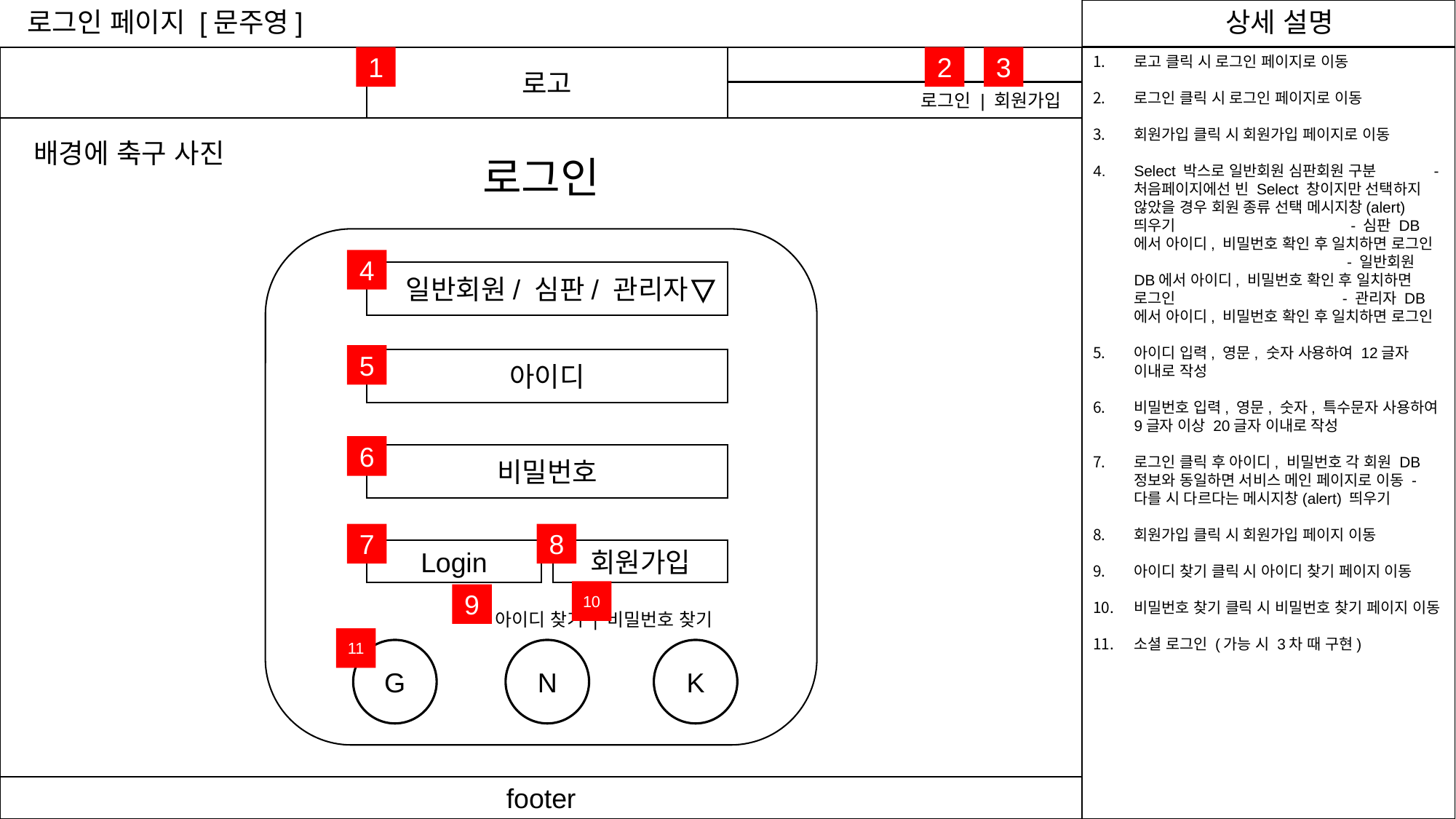

로그인 페이지 [문주영]

1
로고
2
3

로고 클릭 시 로그인 페이지로 이동

로그인 클릭 시 로그인 페이지로 이동

회원가입 클릭 시 회원가입 페이지로 이동

Select 박스로 일반회원 심판회원 구분             - 처음페이지에선 빈 Select 창이지만 선택하지 않았을 경우 회원 종류 선택 메시지창(alert) 띄우기                                         - 심판 DB에서 아이디, 비밀번호 확인 후 일치하면 로그인                                                     - 일반회원 DB에서 아이디, 비밀번호 확인 후 일치하면 로그인                                       - 관리자 DB에서 아이디, 비밀번호 확인 후 일치하면 로그인

아이디 입력, 영문, 숫자 사용하여 12글자 이내로 작성

비밀번호 입력, 영문, 숫자, 특수문자 사용하여 9글자 이상 20글자 이내로 작성

로그인 클릭 후 아이디, 비밀번호 각 회원 DB정보와 동일하면 서비스 메인 페이지로 이동 - 다를 시 다르다는 메시지창(alert) 띄우기

회원가입 클릭 시 회원가입 페이지 이동

아이디 찾기 클릭 시 아이디 찾기 페이지 이동

비밀번호 찾기 클릭 시 비밀번호 찾기 페이지 이동

소셜 로그인 (가능 시 3차 때 구현)
로그인 | 회원가입

배경에 축구 사진
로그인

4
일반회원/ 심판/ 관리자

5
아이디
6
비밀번호
7
8
Login
회원가입
10
9
아이디 찾기 | 비밀번호 찾기
11
G
N
K
footer